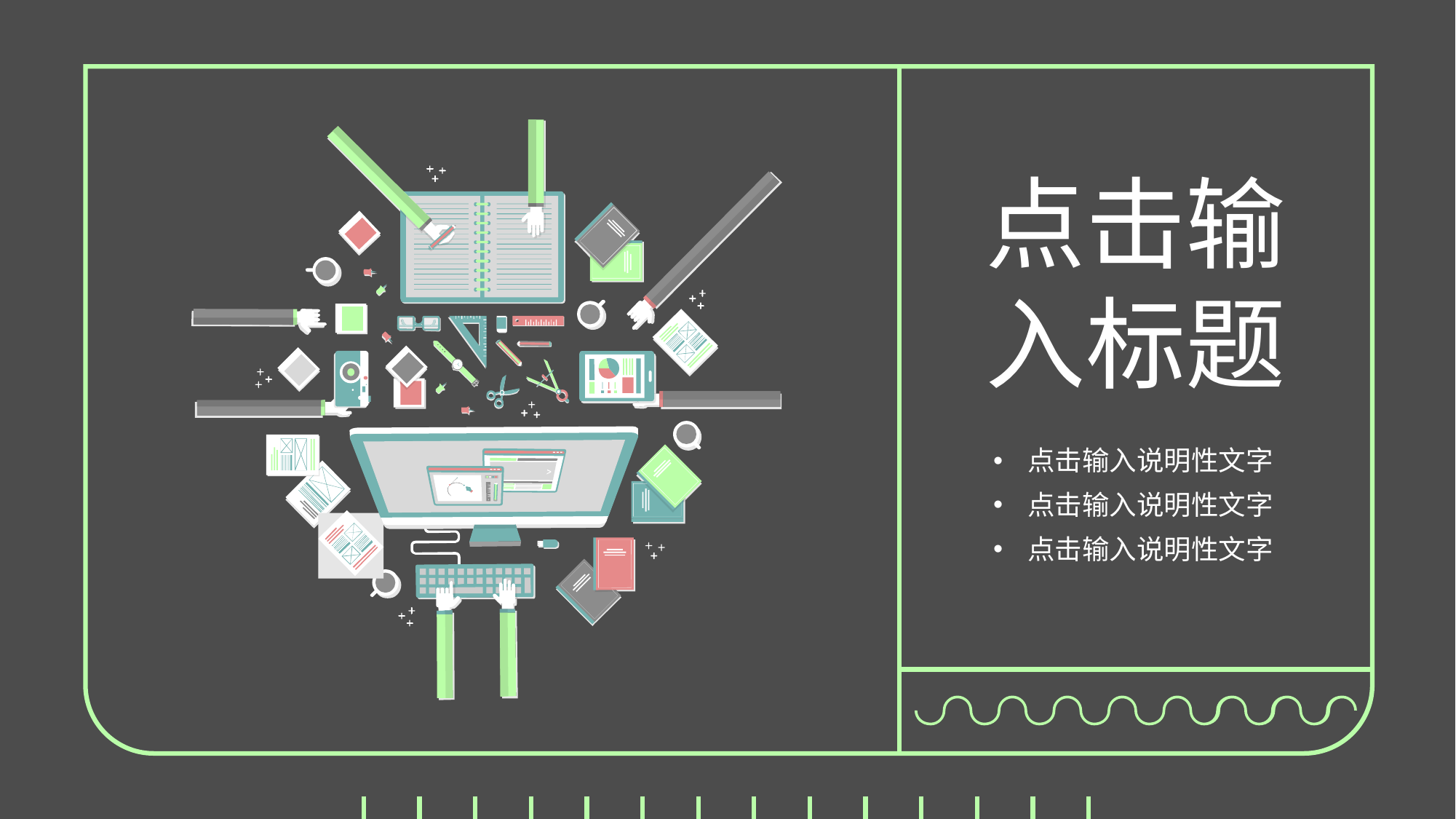

点击输
入标题
点击输入说明性文字
点击输入说明性文字
点击输入说明性文字